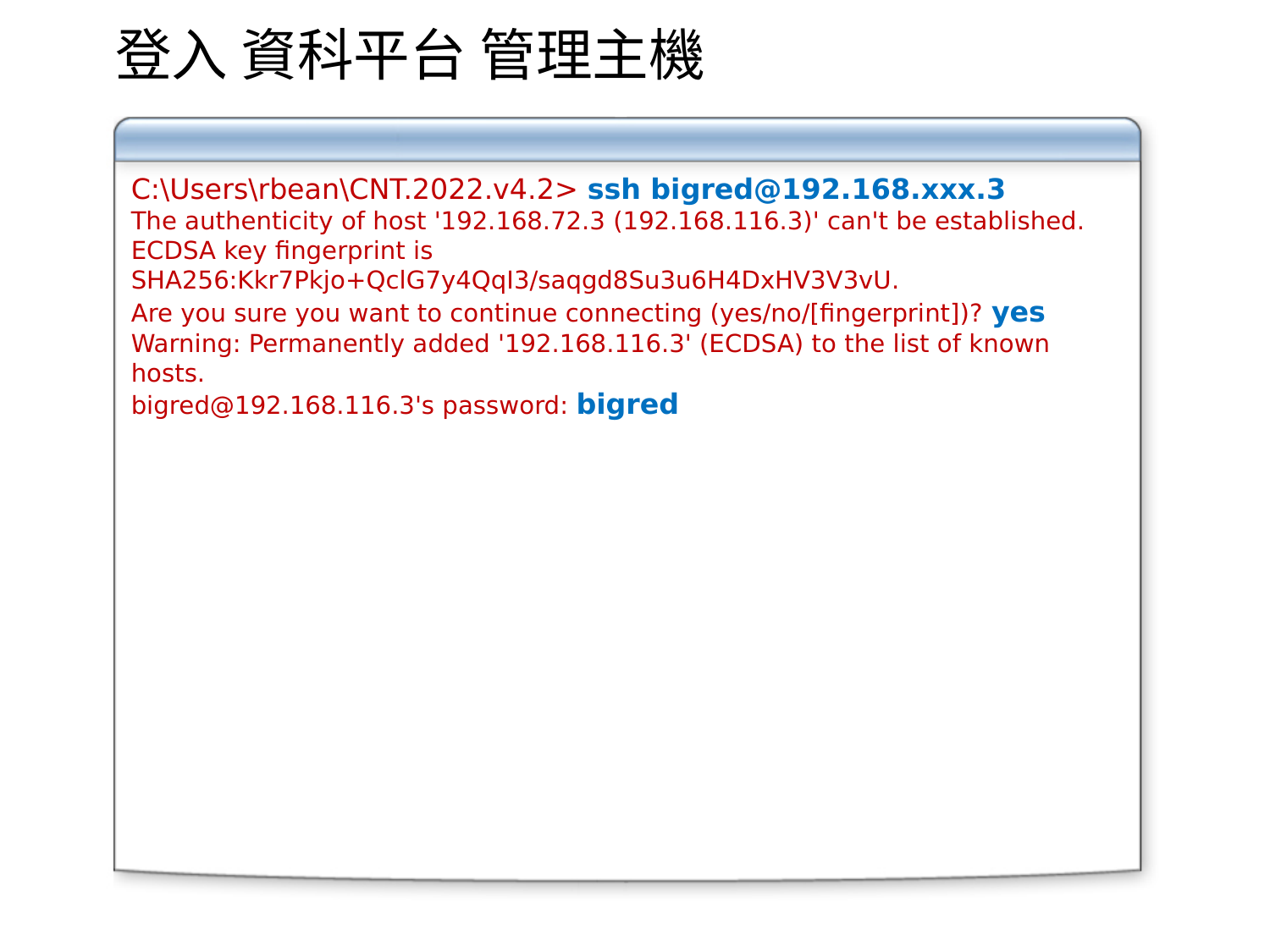

# 登入 資科平台 管理主機
C:\Users\rbean\CNT.2022.v4.2> ssh bigred@192.168.xxx.3
The authenticity of host '192.168.72.3 (192.168.116.3)' can't be established.
ECDSA key fingerprint is SHA256:Kkr7Pkjo+QclG7y4QqI3/saqgd8Su3u6H4DxHV3V3vU.
Are you sure you want to continue connecting (yes/no/[fingerprint])? yes
Warning: Permanently added '192.168.116.3' (ECDSA) to the list of known hosts.
bigred@192.168.116.3's password: bigred